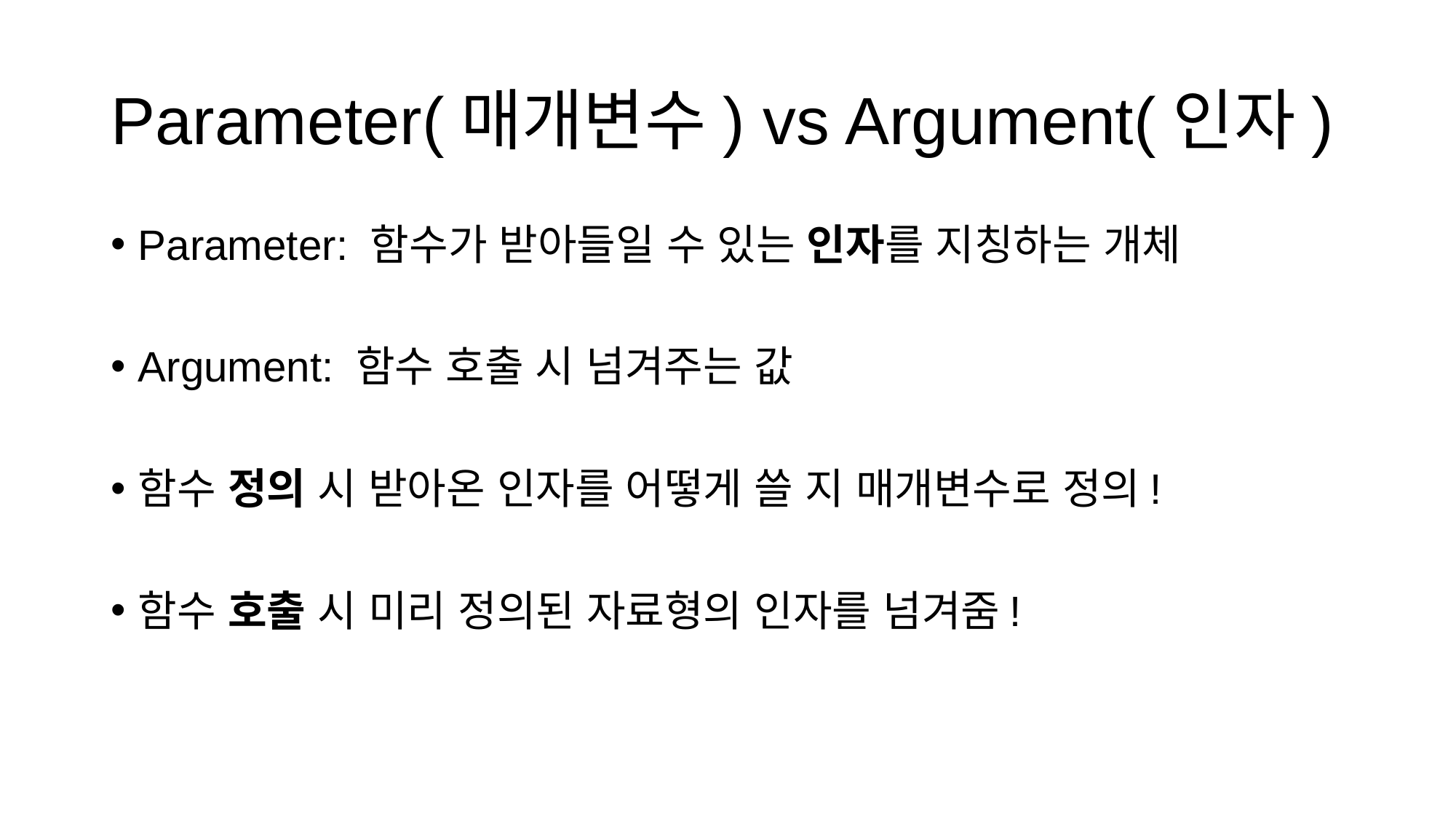

# Parameter(매개변수) vs Argument(인자)
Parameter: 함수가 받아들일 수 있는 인자를 지칭하는 개체

Argument: 함수 호출 시 넘겨주는 값

함수 정의 시 받아온 인자를 어떻게 쓸 지 매개변수로 정의!

함수 호출 시 미리 정의된 자료형의 인자를 넘겨줌!